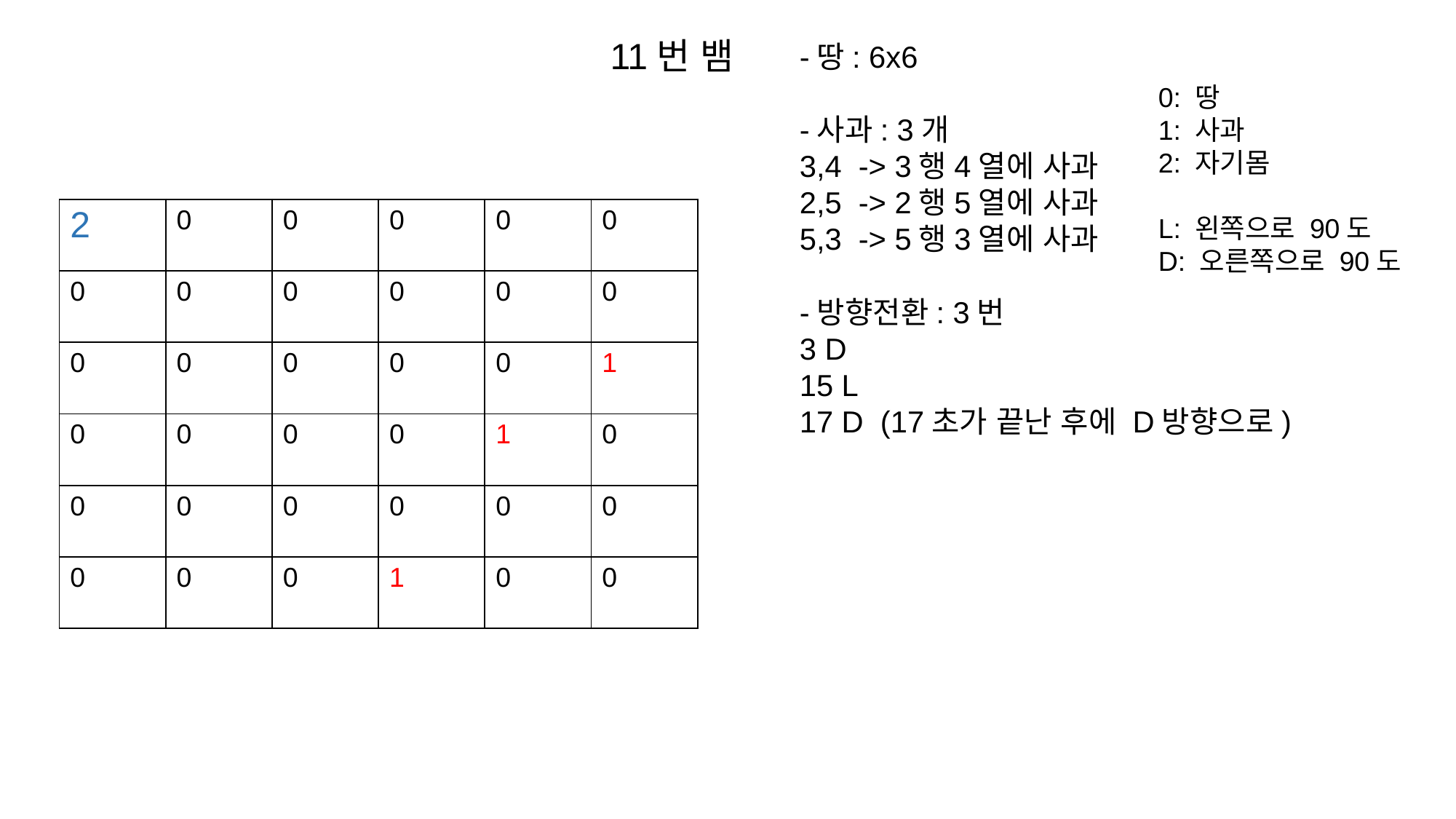

11번 뱀
-땅: 6x6

-사과: 3개
3,4  -> 3행4열에 사과
2,5  -> 2행5열에 사과
5,3  -> 5행3열에 사과

-방향전환: 3번
3 D
15 L
17 D  (17초가 끝난 후에 D방향으로)
0: 땅
1: 사과
2: 자기몸

L: 왼쪽으로 90도
D: 오른쪽으로 90도
| 2 | 0 | 0 | 0 | 0 | 0 |
| --- | --- | --- | --- | --- | --- |
| 0 | 0 | 0 | 0 | 0 | 0 |
| 0 | 0 | 0 | 0 | 0 | 1 |
| 0 | 0 | 0 | 0 | 1 | 0 |
| 0 | 0 | 0 | 0 | 0 | 0 |
| 0 | 0 | 0 | 1 | 0 | 0 |